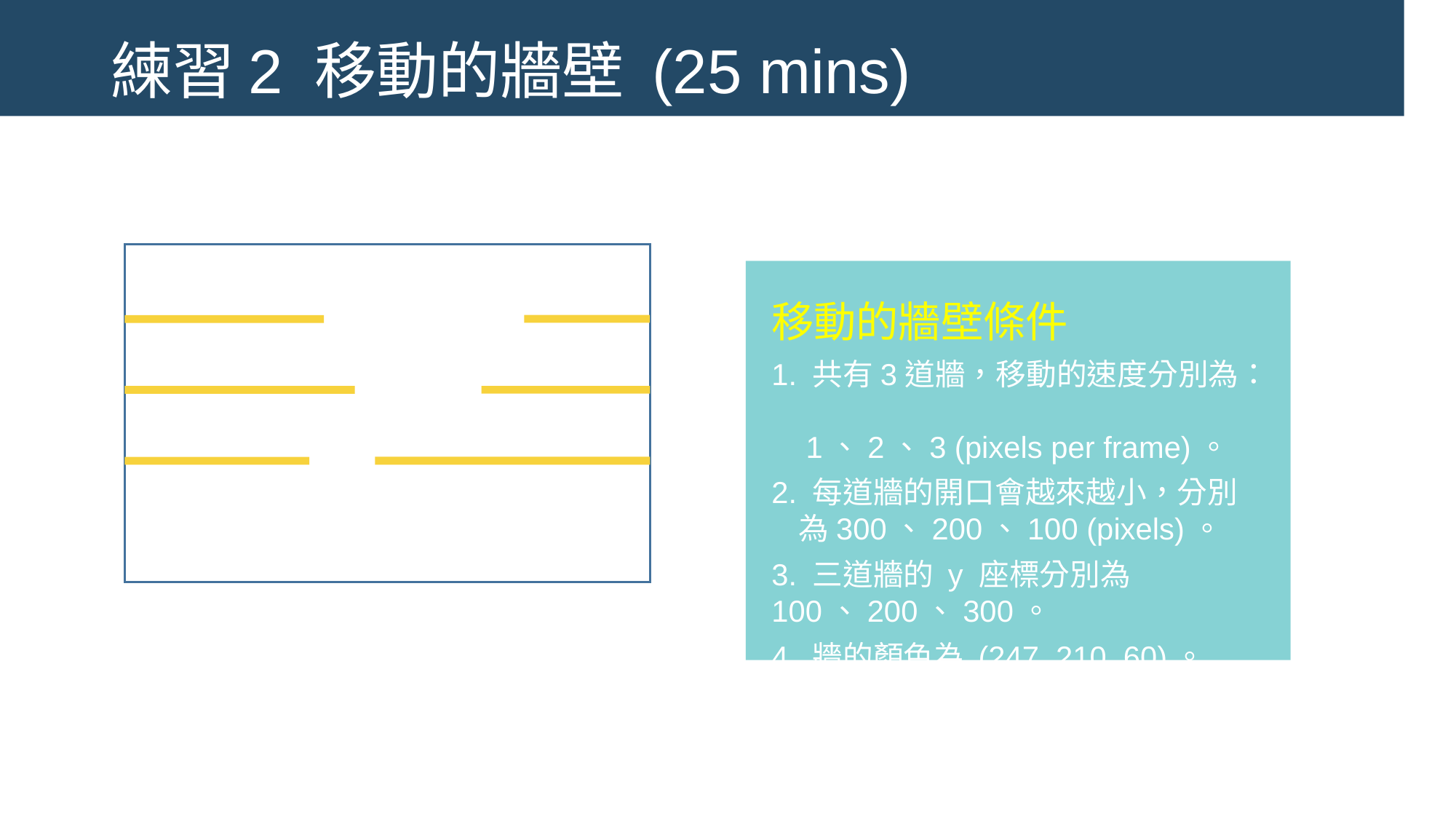

# 練習2 移動的牆壁 (25 mins)

移動的牆壁條件
1. 共有3道牆，移動的速度分別為：
    1、2、3 (pixels per frame)。
2. 每道牆的開口會越來越小，分別
    為300、200、100 (pixels)。
3. 三道牆的 y 座標分別為100、200、300。
4. 牆的顏色為 (247, 210, 60)。